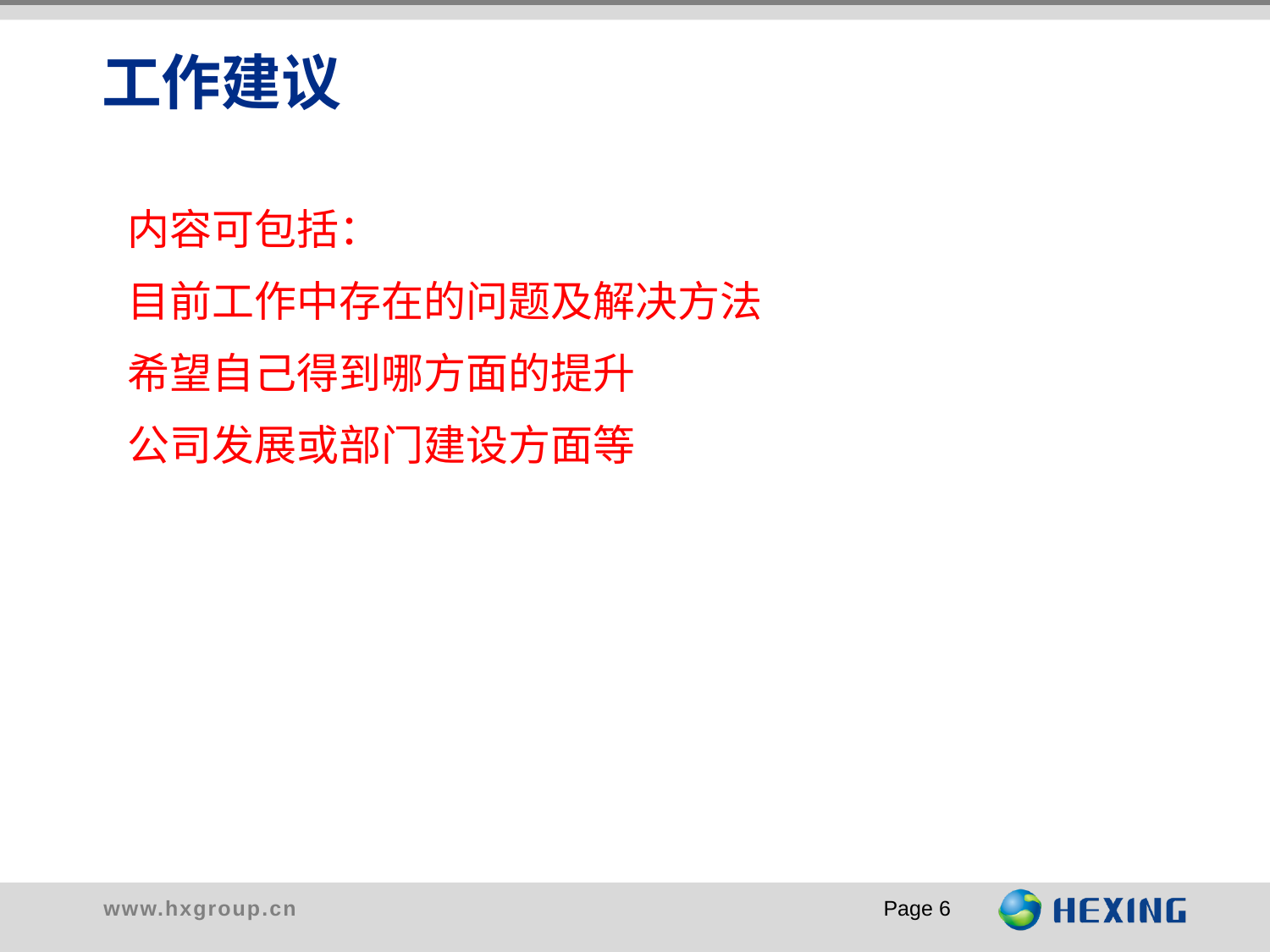

# 工作建议
内容可包括：
目前工作中存在的问题及解决方法
希望自己得到哪方面的提升
公司发展或部门建设方面等
Page 6